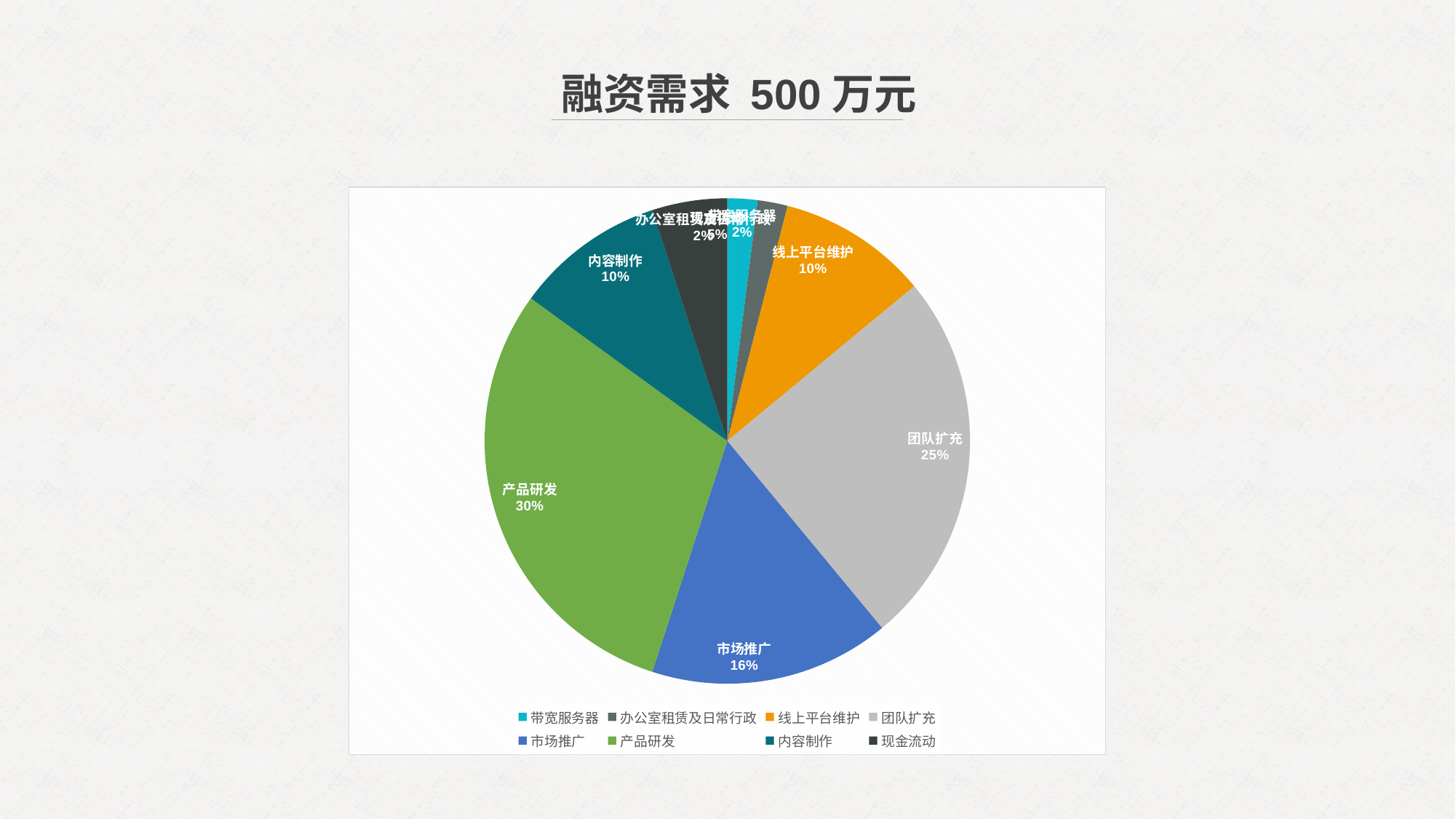

融资需求 500万元

### Chart

| Category | 融资资金用途占比 |
|---|---|
| 带宽服务器 | 2.0 |
| 办公室租赁及日常行政 | 2.0 |
| 线上平台维护 | 10.0 |
| 团队扩充 | 25.0 |
| 市场推广 | 16.0 |
| 产品研发 | 30.0 |
| 内容制作 | 10.0 |
| 现金流动 | 5.0 |